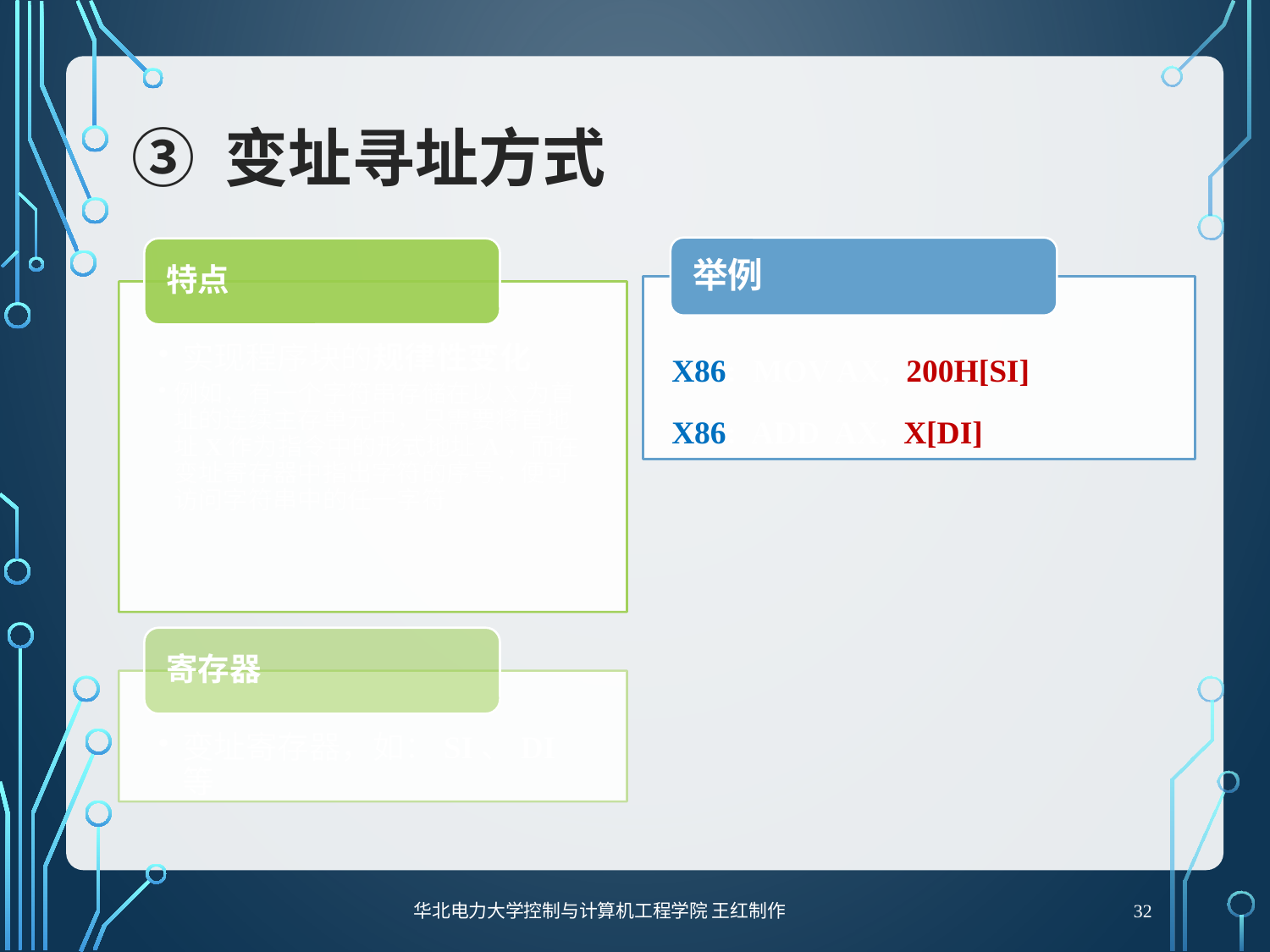

# ③ 变址寻址方式
实现程序块的规律性变化
例如，有一个字符串存储在以X为首址的连续主存单元中，只需要将首地址X作为指令中的形式地址A，而在变址寄存器中指出字符的序号，便可访问字符串中的任一字符
特点
变址寄存器，如：SI、DI等
寄存器
X86:  MOV AX,  200H[SI]
X86:  ADD  AX,  X[DI]
举例
32
华北电力大学控制与计算机工程学院 王红制作